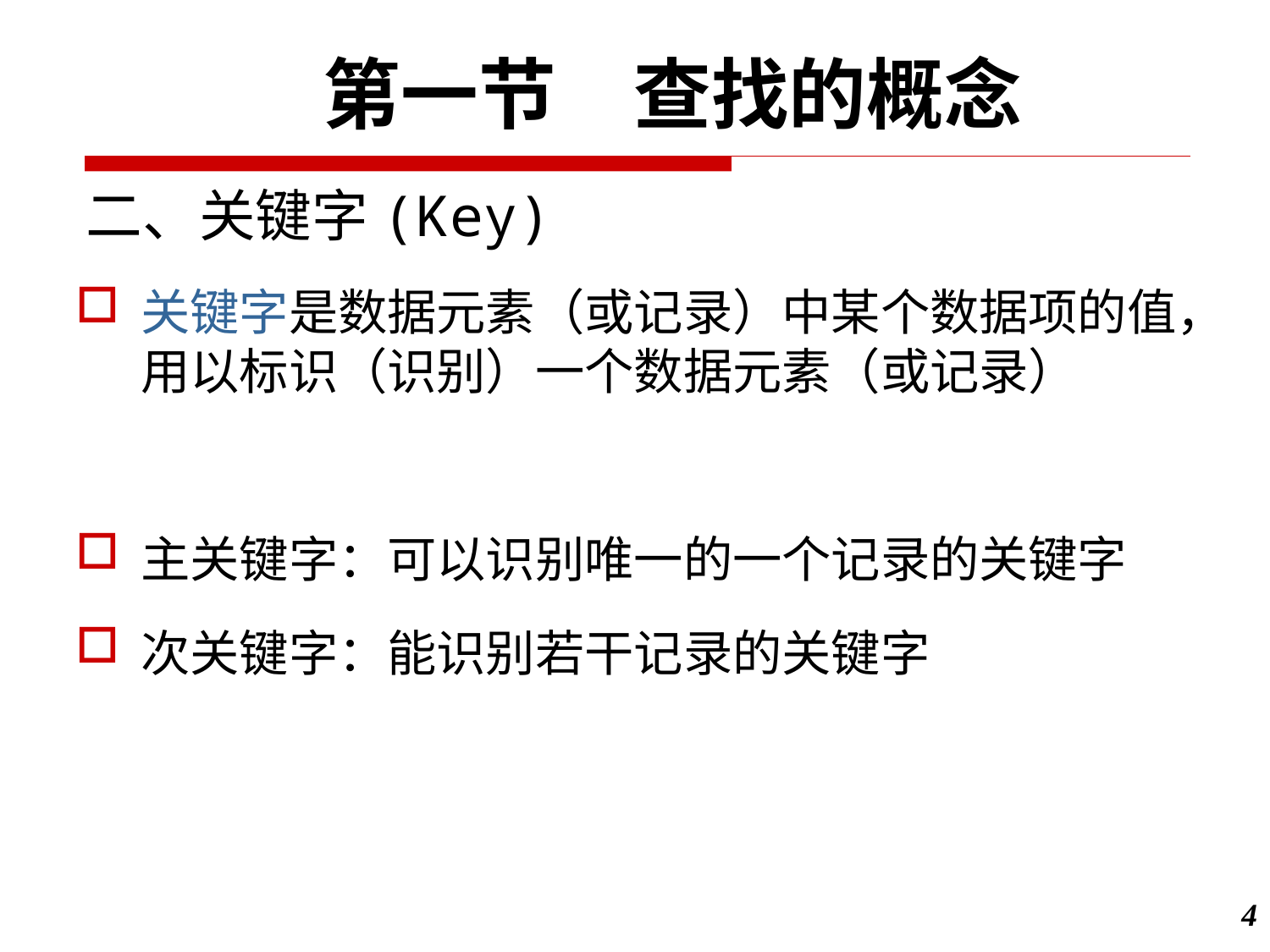

第一节　查找的概念
二、关键字(Key)
关键字是数据元素（或记录）中某个数据项的值，用以标识（识别）一个数据元素（或记录）

主关键字：可以识别唯一的一个记录的关键字
次关键字：能识别若干记录的关键字
4